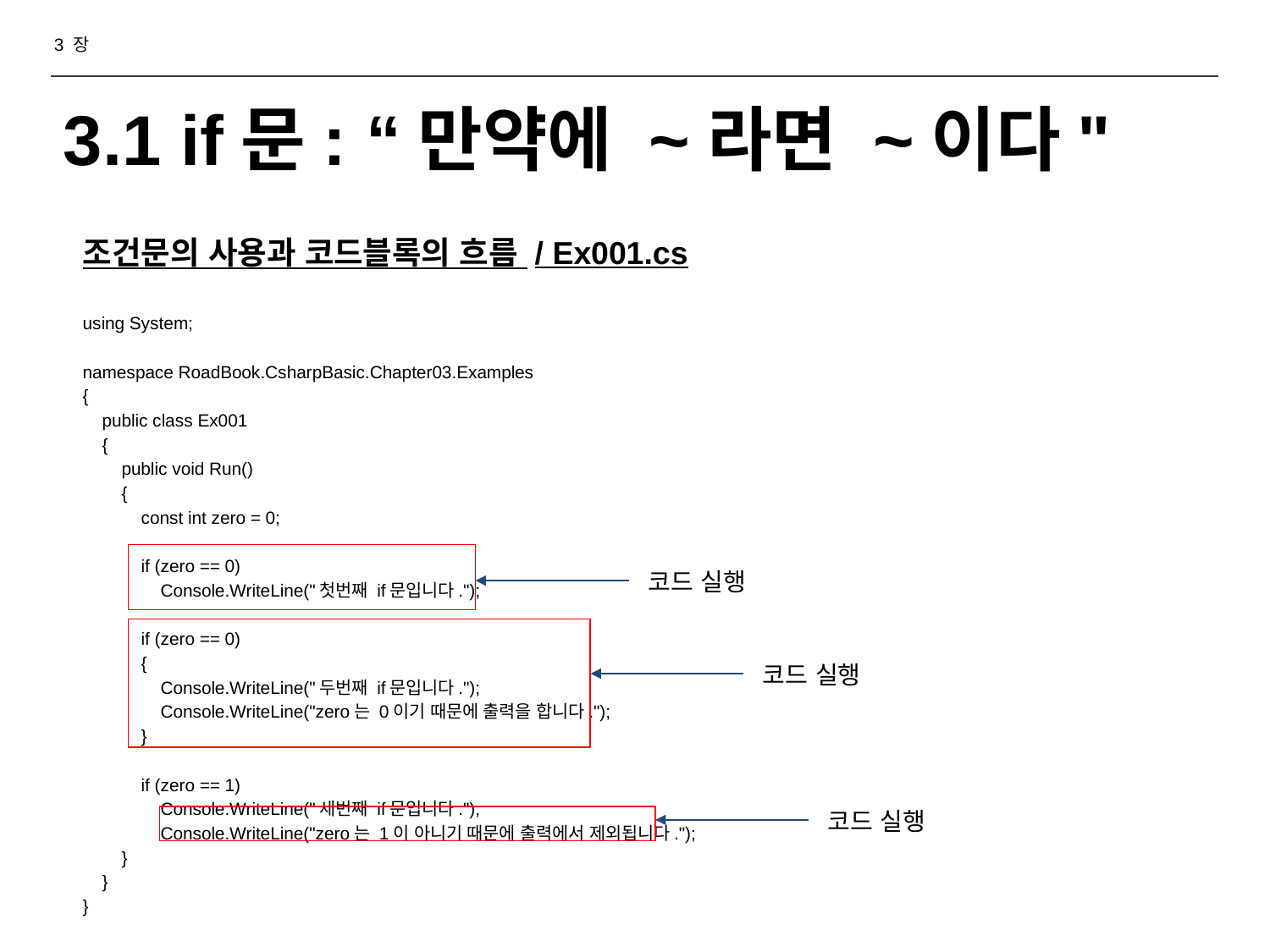

3 장
# 3.1 if문: “만약에 ~라면 ~이다"
조건문의 사용과 코드블록의 흐름 / Ex001.cs

using System;

namespace RoadBook.CsharpBasic.Chapter03.Examples
{
    public class Ex001
    {
        public void Run()
        {
            const int zero = 0;

            if (zero == 0)
                Console.WriteLine("첫번째 if문입니다.");

            if (zero == 0)
            {
                Console.WriteLine("두번째 if문입니다.");
                Console.WriteLine("zero는 0이기 때문에 출력을 합니다.");
            }

            if (zero == 1)
                Console.WriteLine("세번째 if문입니다.");
                Console.WriteLine("zero는 1이 아니기 때문에 출력에서 제외됩니다.");
        }
    }
}

코드 실행

코드 실행
코드 실행